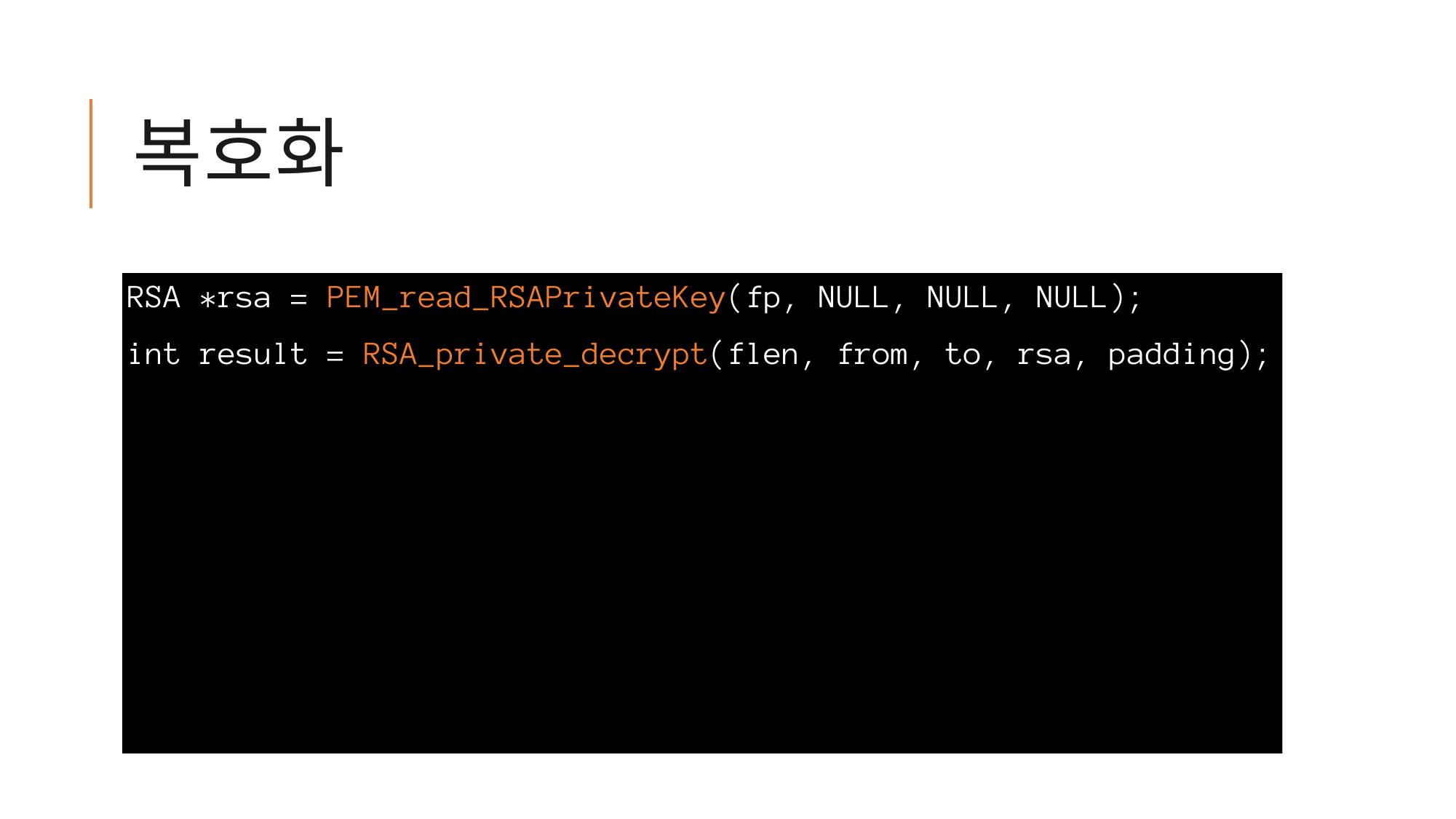

# 복호화
RSA *rsa = PEM_read_RSAPrivateKey(fp, NULL, NULL, NULL);
int result = RSA_private_decrypt(flen, from, to, rsa, padding);